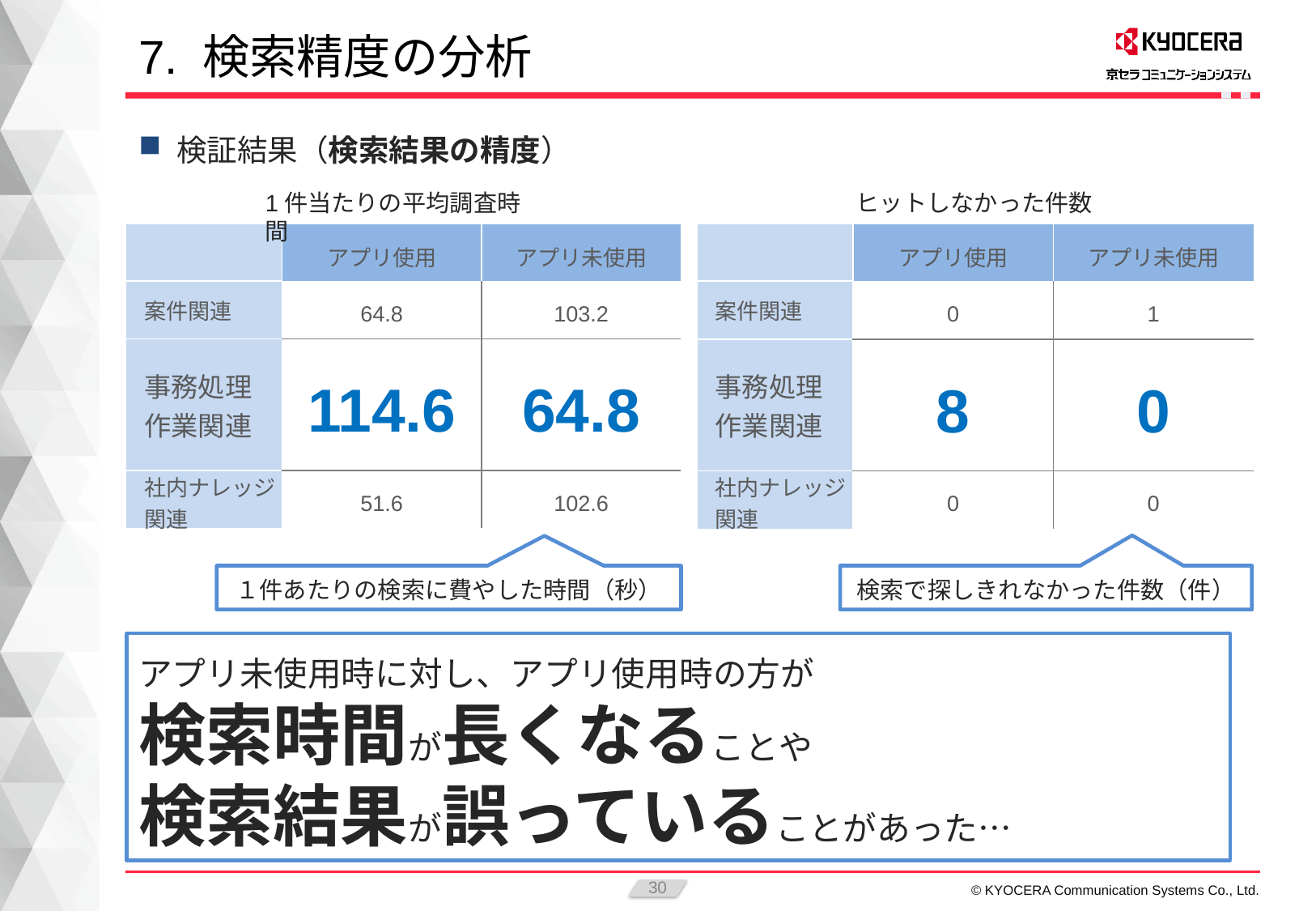

# 7. 検索精度の分析
検証結果（検索結果の精度）
1件当たりの平均調査時間
ヒットしなかった件数
|  | アプリ使用 | アプリ未使用 |
| --- | --- | --- |
| 案件関連 | 0 | 1 |
| 事務処理 作業関連 | 8 | 0 |
| 社内ナレッジ 関連 | 0 | 0 |
|  | アプリ使用 | アプリ未使用 |
| --- | --- | --- |
| 案件関連 | 64.8 | 103.2 |
| 事務処理 作業関連 | 114.6 | 64.8 |
| 社内ナレッジ 関連 | 51.6 | 102.6 |
検索で探しきれなかった件数（件）
１件あたりの検索に費やした時間（秒）
アプリ未使用時に対し、アプリ使用時の方が
検索時間が長くなることや
検索結果が誤っていることがあった…
30